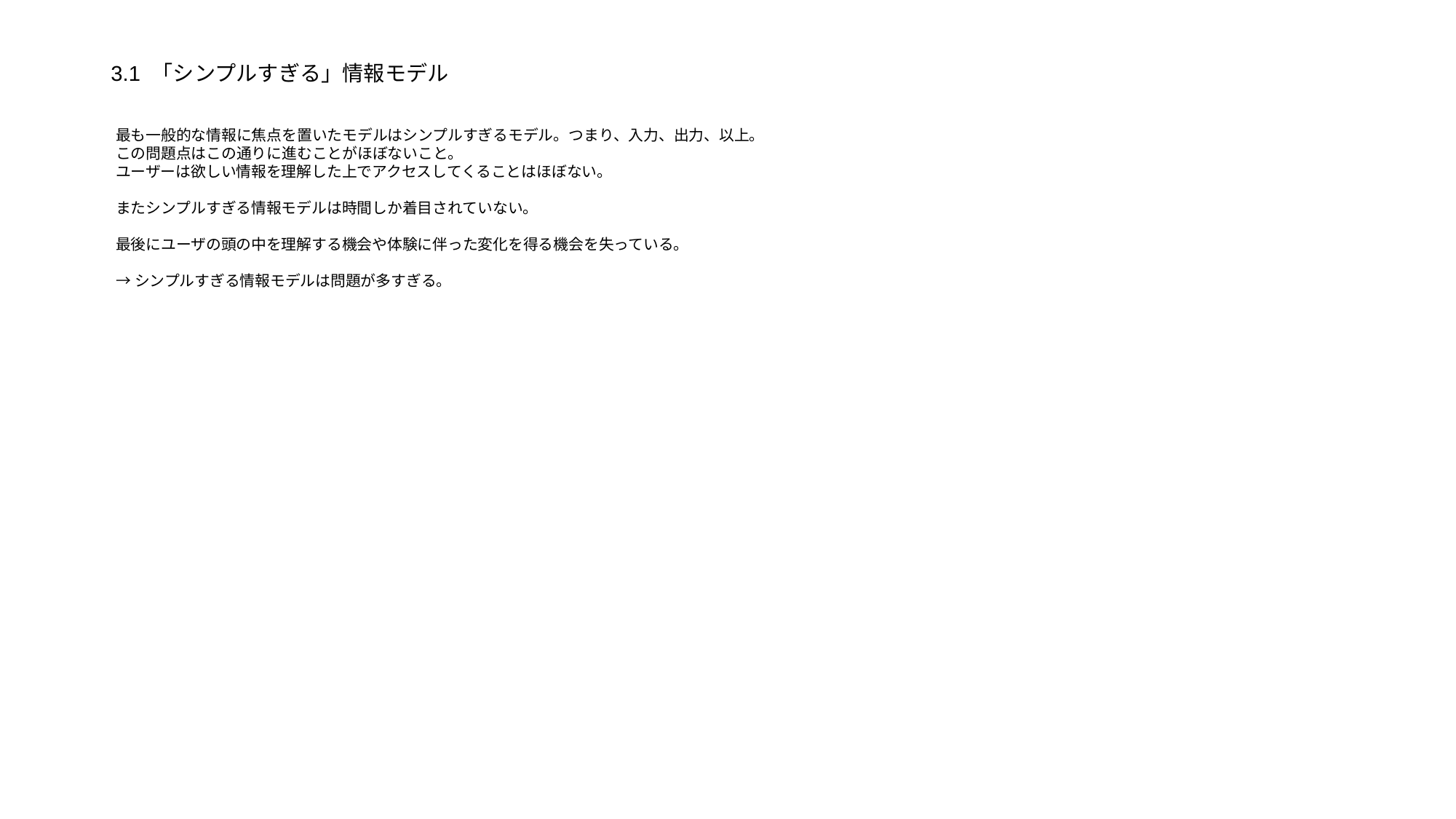

# 3.1 「シンプルすぎる」情報モデル
最も一般的な情報に焦点を置いたモデルはシンプルすぎるモデル。つまり、入力、出力、以上。
この問題点はこの通りに進むことがほぼないこと。
ユーザーは欲しい情報を理解した上でアクセスしてくることはほぼない。

またシンプルすぎる情報モデルは時間しか着目されていない。

最後にユーザの頭の中を理解する機会や体験に伴った変化を得る機会を失っている。

→シンプルすぎる情報モデルは問題が多すぎる。